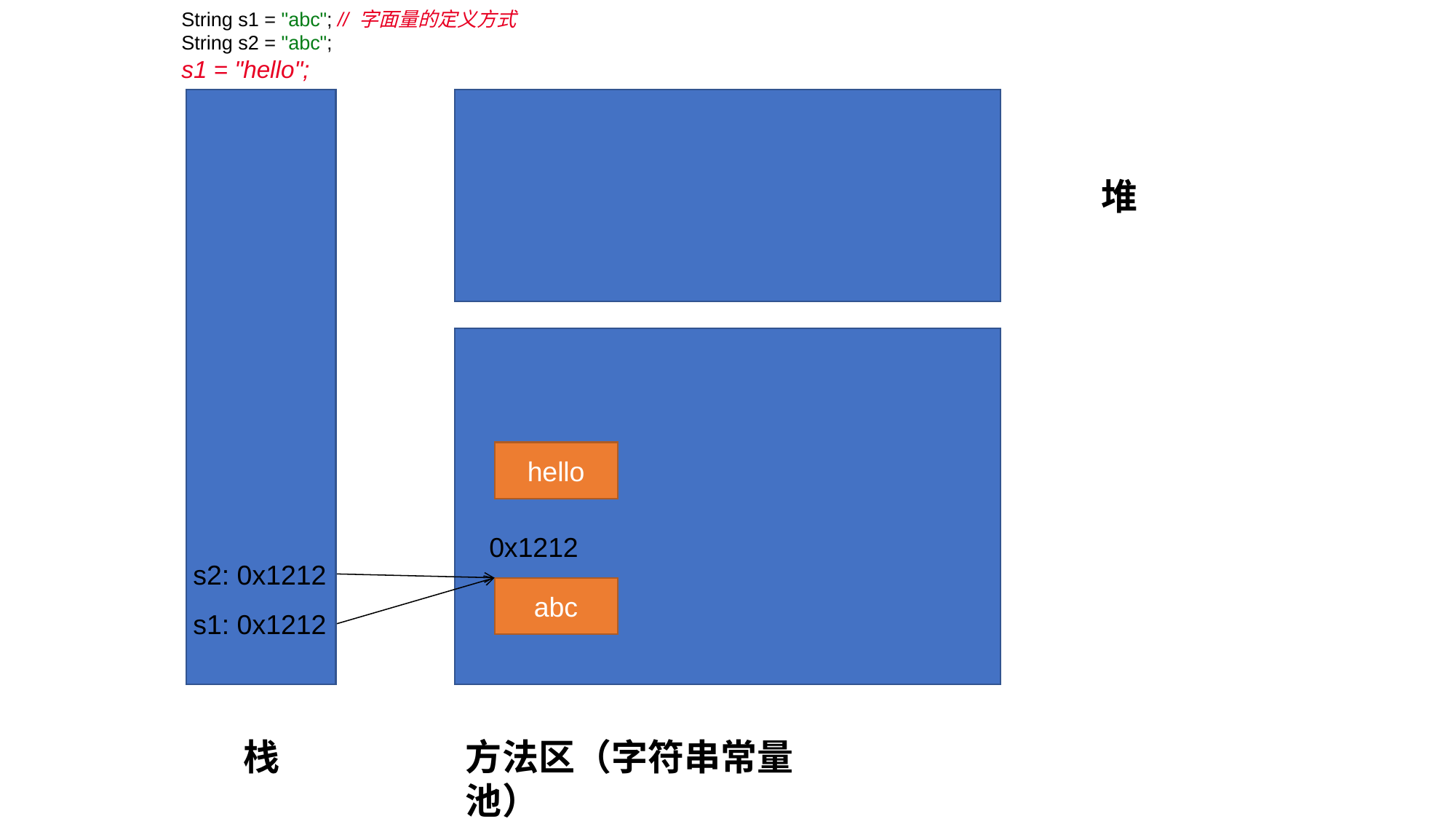

String s1 = "abc"; // 字面量的定义方式
String s2 = "abc";
s1 = "hello";

堆

hello
0x1212
s2: 0x1212
abc
s1: 0x1212
方法区（字符串常量池）
栈